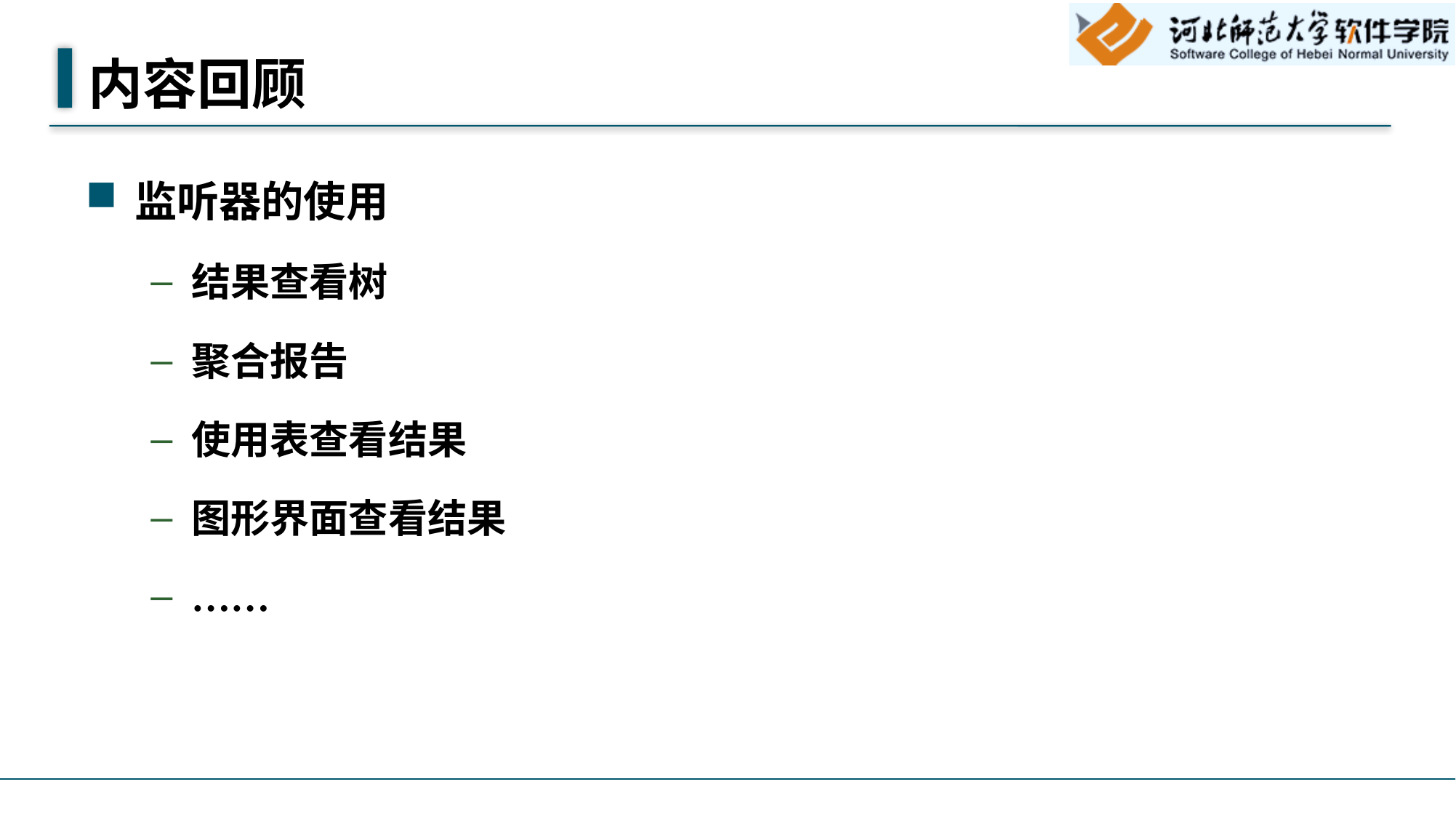

# 内容回顾
监听器的使用
结果查看树
聚合报告
使用表查看结果
图形界面查看结果
……